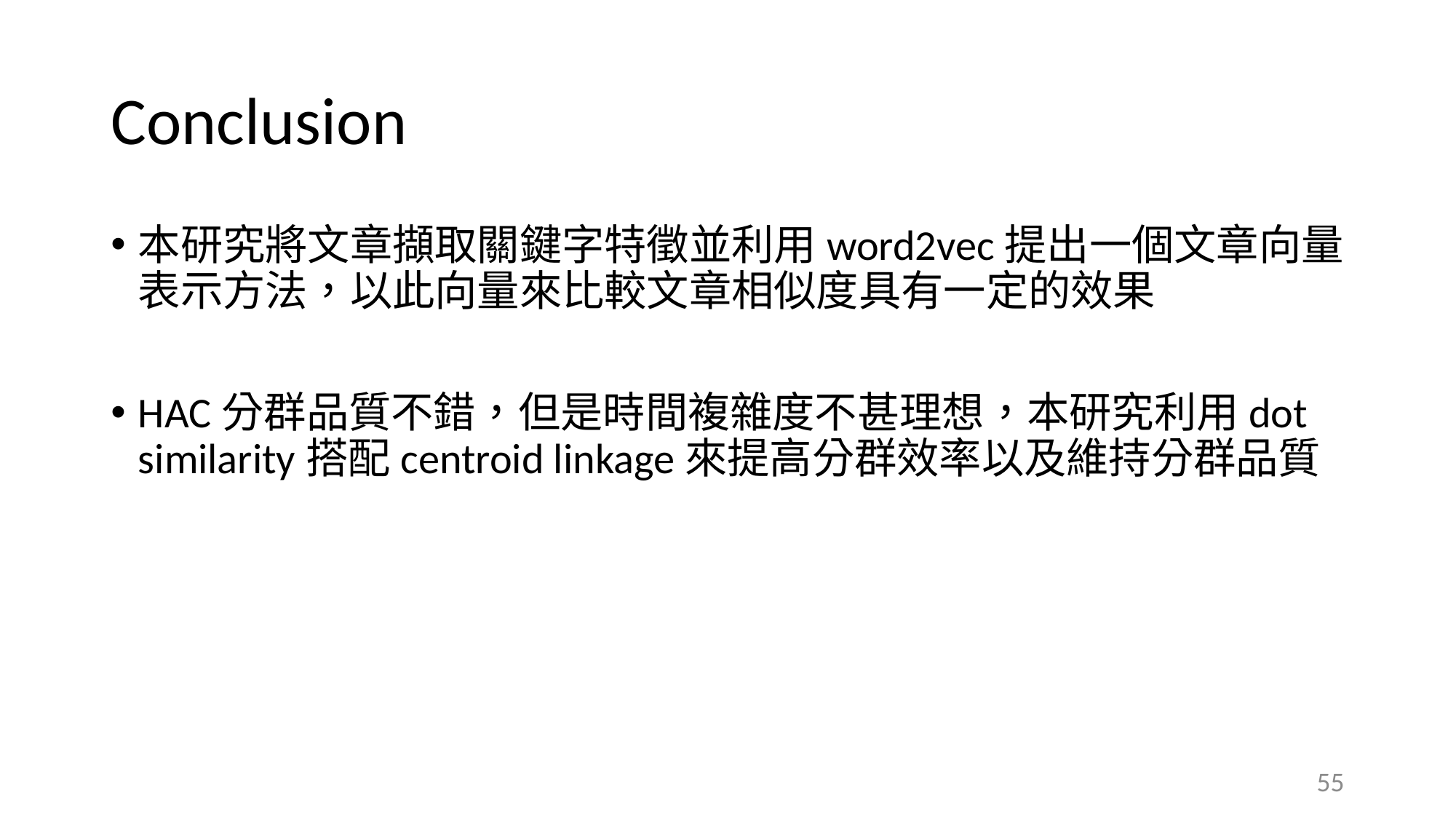

# Conclusion
本研究將文章擷取關鍵字特徵並利用word2vec提出一個文章向量表示方法，以此向量來比較文章相似度具有一定的效果

HAC分群品質不錯，但是時間複雜度不甚理想，本研究利用dot similarity搭配centroid linkage來提高分群效率以及維持分群品質
55